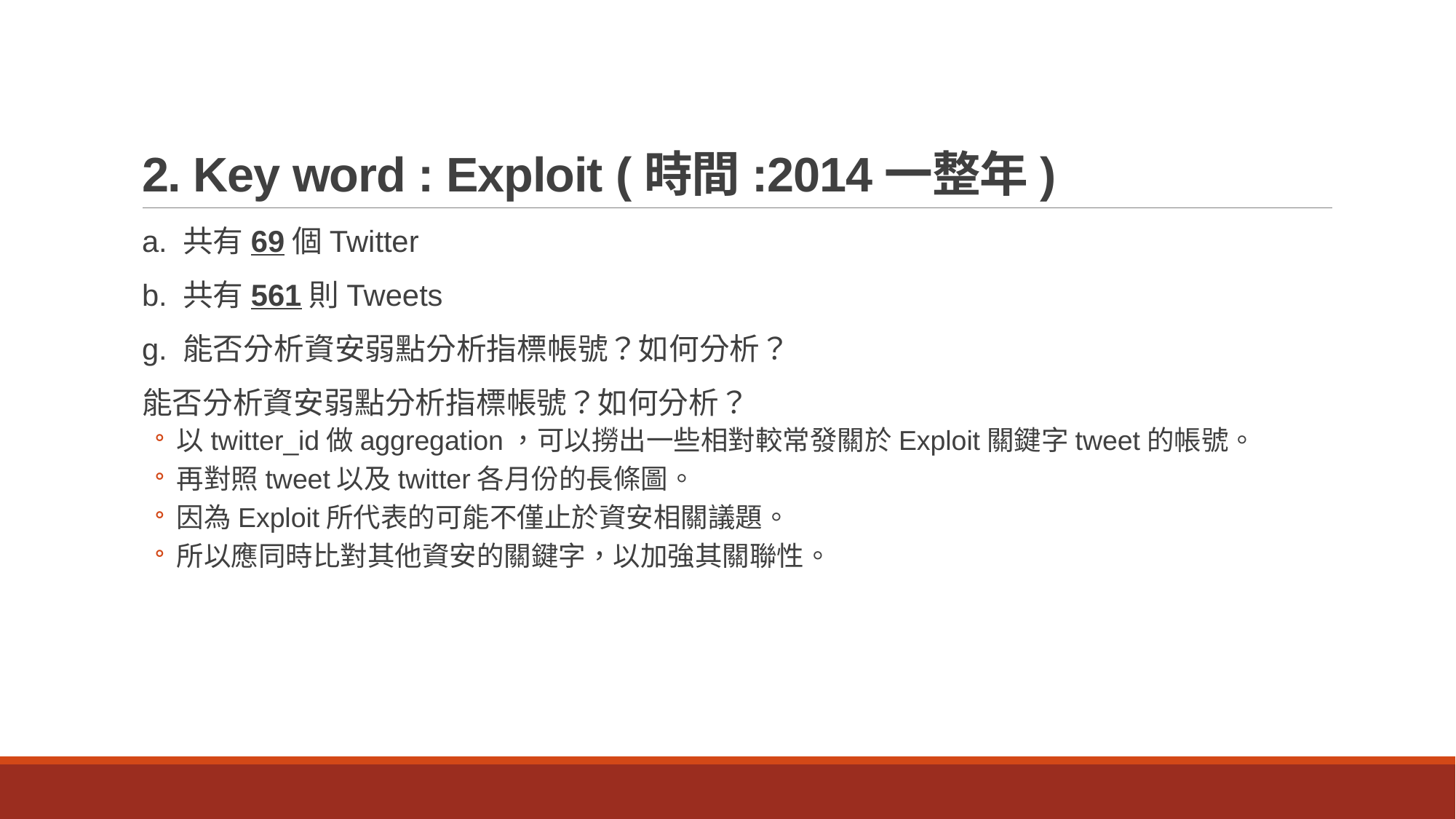

# 2. Key word : Exploit (時間:2014一整年)
a. 共有69個Twitter
b. 共有561則Tweets
g. 能否分析資安弱點分析指標帳號？如何分析？
能否分析資安弱點分析指標帳號？如何分析？
以twitter_id做aggregation，可以撈出一些相對較常發關於Exploit關鍵字tweet的帳號。
再對照tweet以及twitter各月份的長條圖。
因為Exploit所代表的可能不僅止於資安相關議題。
所以應同時比對其他資安的關鍵字，以加強其關聯性。